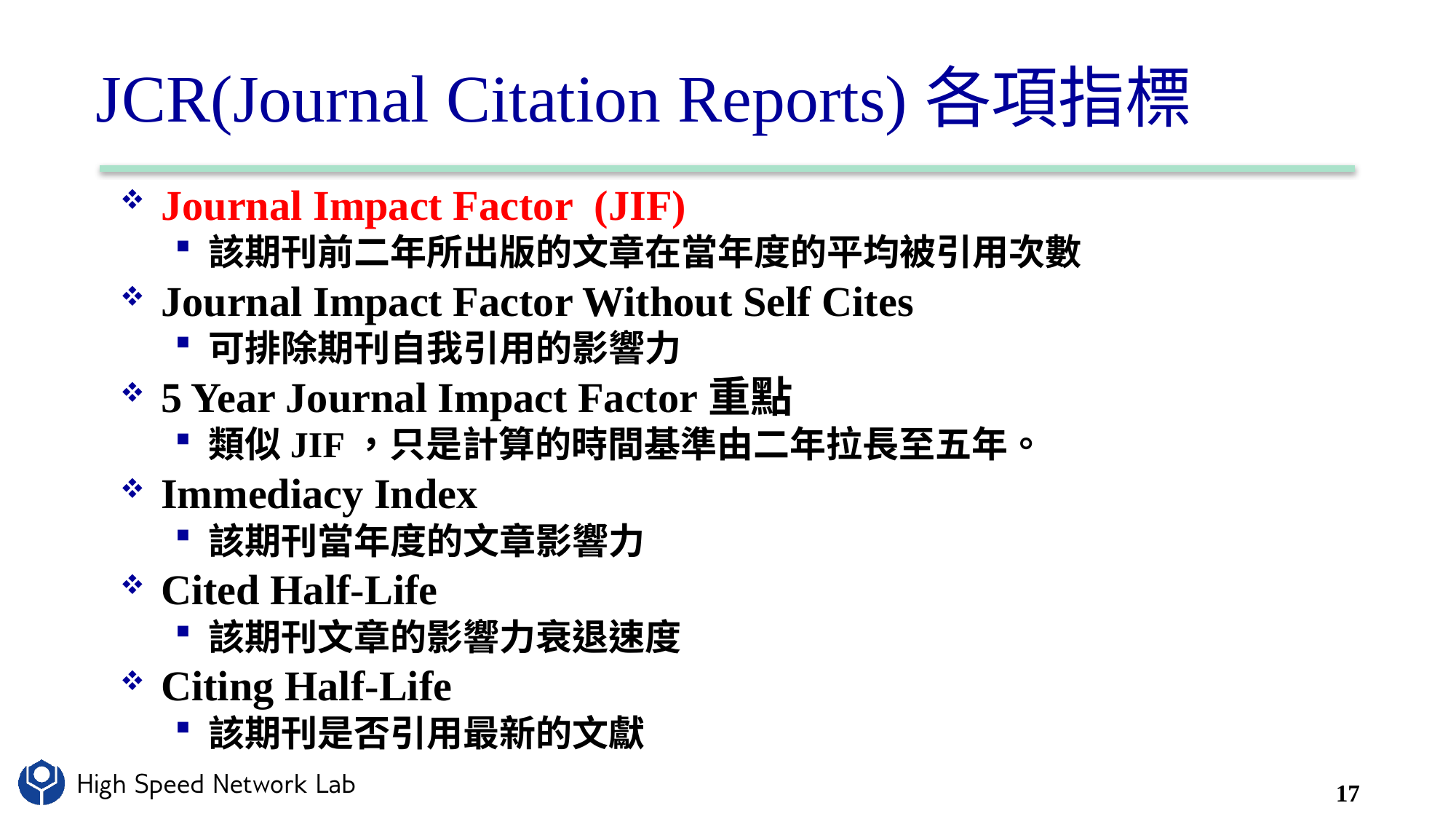

# JCR(Journal Citation Reports)各項指標
Journal Impact Factor  (JIF)
該期刊前二年所出版的文章在當年度的平均被引用次數
Journal Impact Factor Without Self Cites
可排除期刊自我引用的影響力
5 Year Journal Impact Factor重點
類似JIF，只是計算的時間基準由二年拉長至五年。
Immediacy Index
該期刊當年度的文章影響力
Cited Half-Life
該期刊文章的影響力衰退速度
Citing Half-Life
該期刊是否引用最新的文獻

17